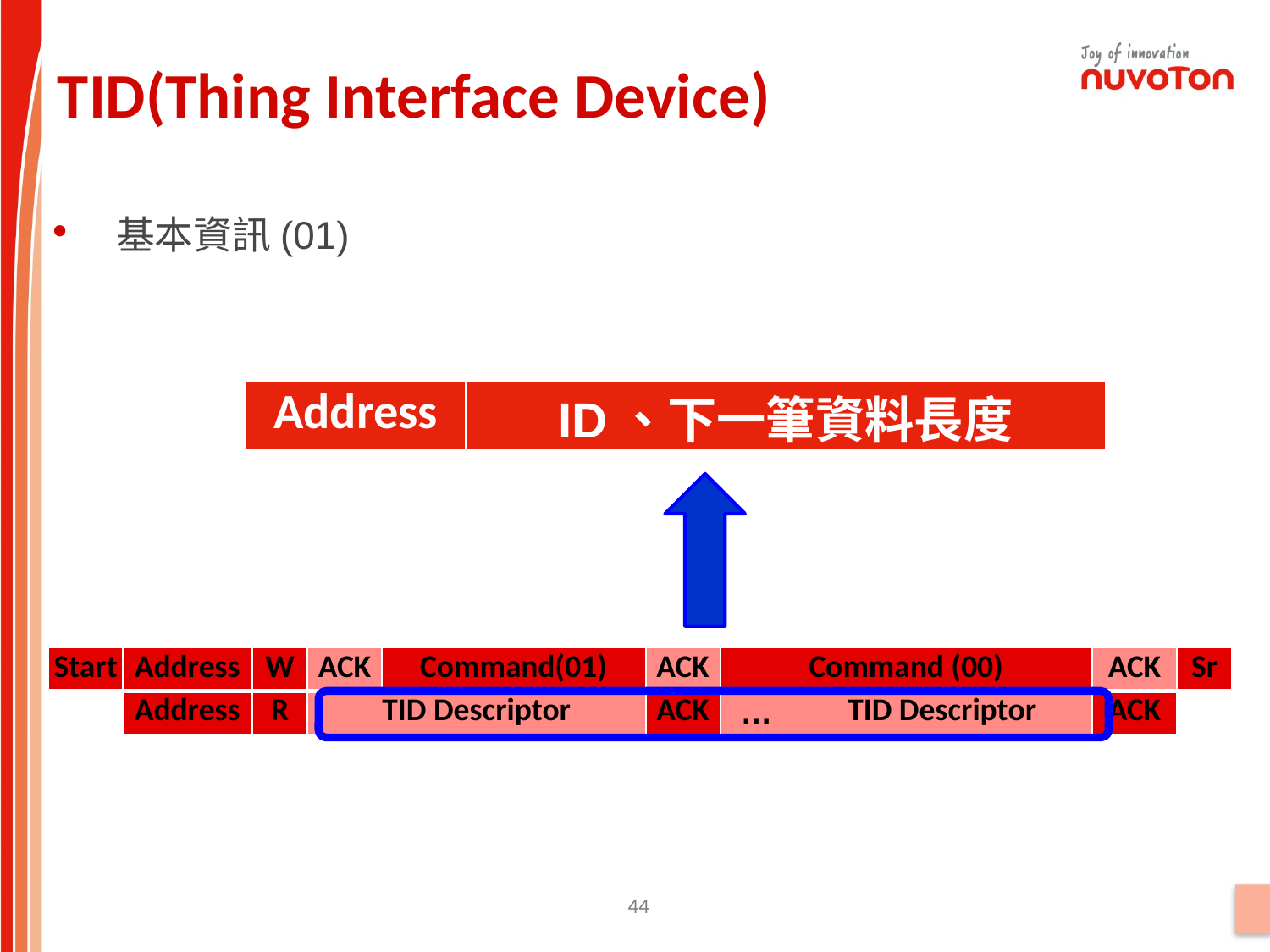

TID(Thing Interface Device)
基本資訊(01)
| Address | ID、下一筆資料長度 |
| --- | --- |

| Start | Address | W | ACK | Command(01) | ACK | Command (00) |  | ACK | Sr |
| --- | --- | --- | --- | --- | --- | --- | --- | --- | --- |
|  | Address | R | TID Descriptor |  | ACK | … | TID Descriptor | ACK |  |

44